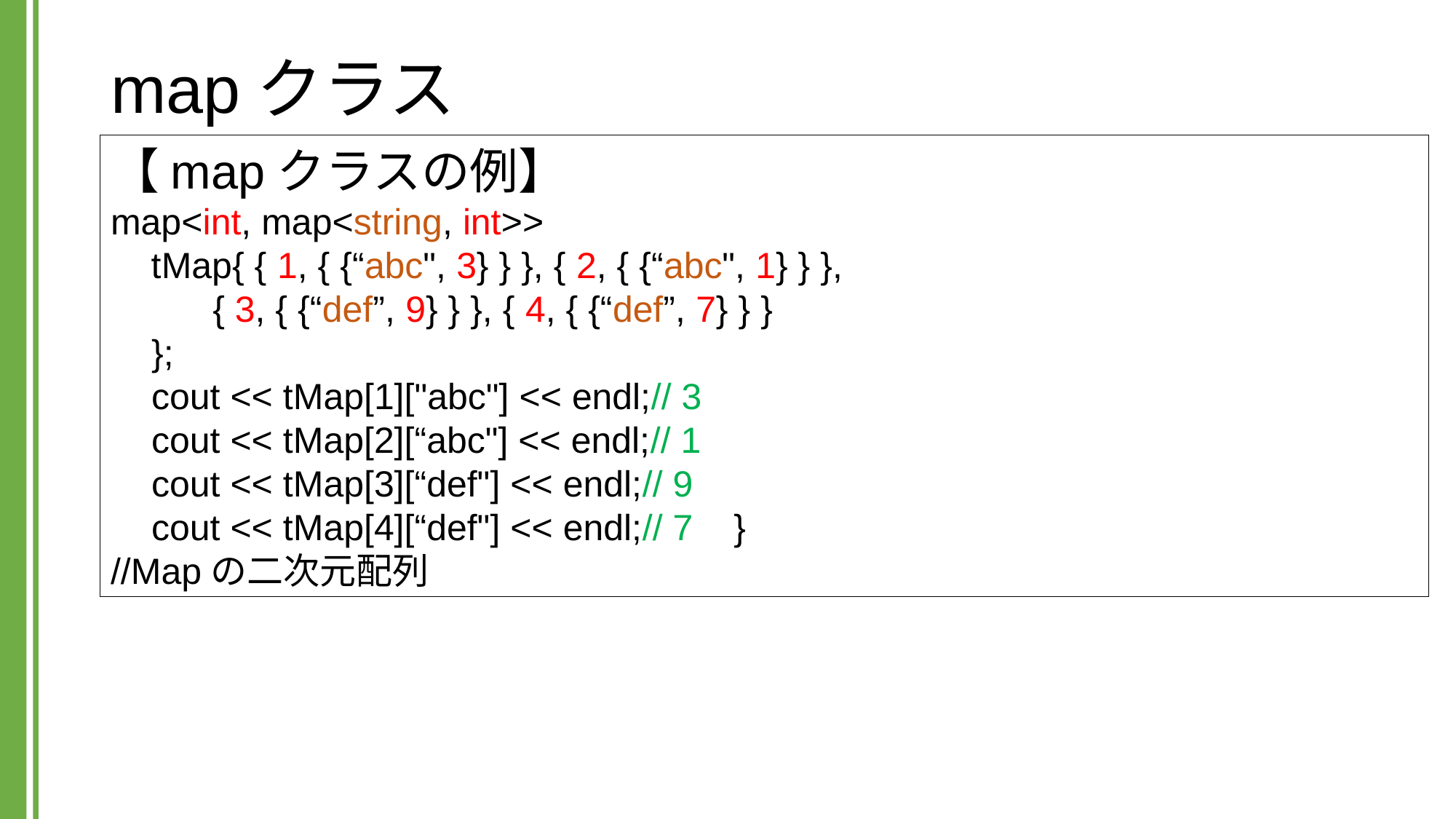

# mapクラス
【mapクラスの例】
map<int, map<string, int>>
    tMap{ { 1, { {“abc", 3} } }, { 2, { {“abc", 1} } },
          { 3, { {“def”, 9} } }, { 4, { {“def”, 7} } }
    };
    cout << tMap[1]["abc"] << endl;// 3
    cout << tMap[2][“abc"] << endl;// 1
    cout << tMap[3][“def"] << endl;// 9
    cout << tMap[4][“def"] << endl;// 7    }
//Mapの二次元配列